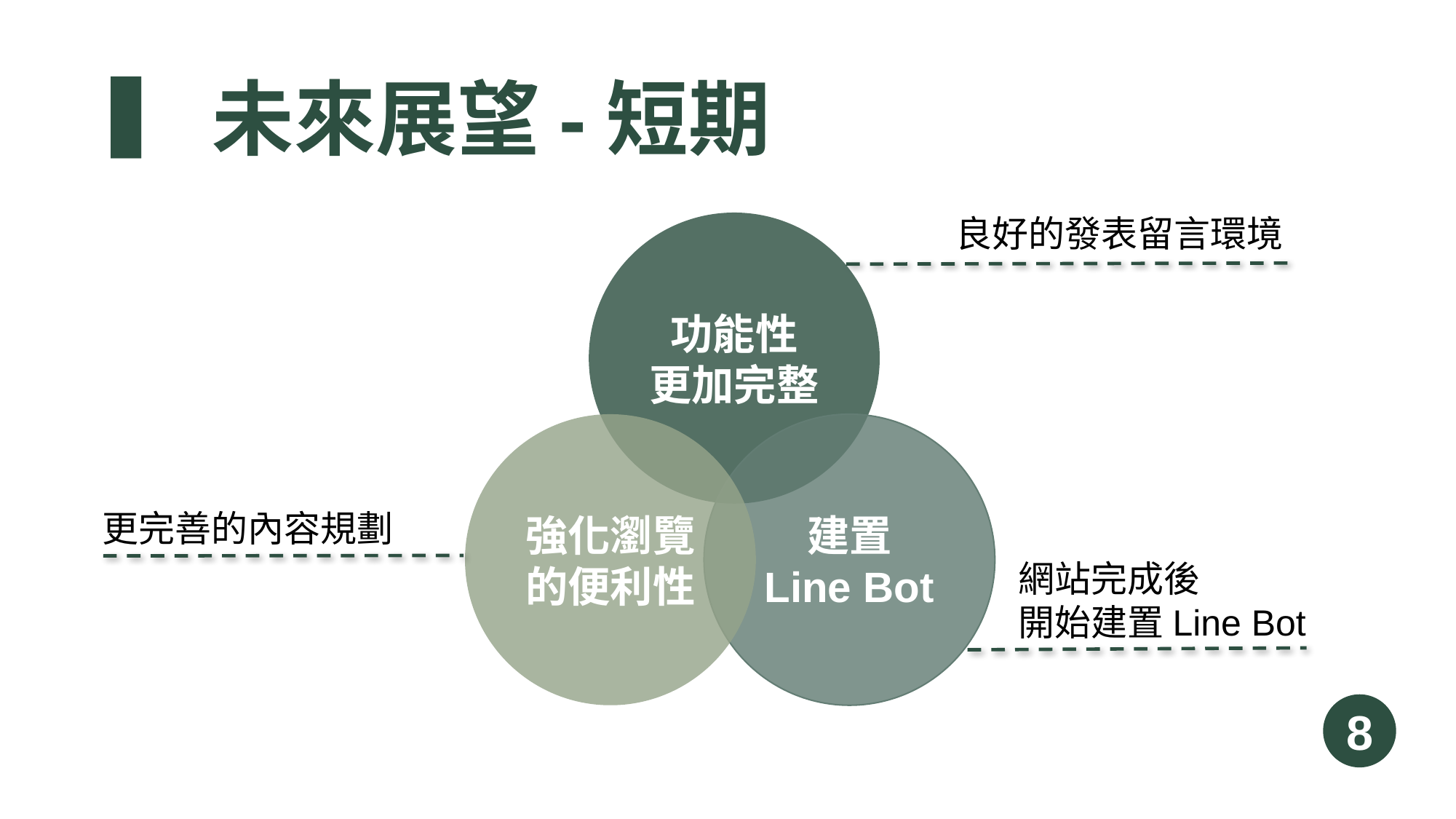

# ▍未來展望-短期
良好的發表留言環境
功能性
更加完整
強化瀏覽的便利性
建置
Line Bot
更完善的內容規劃
網站完成後
開始建置Line Bot
8